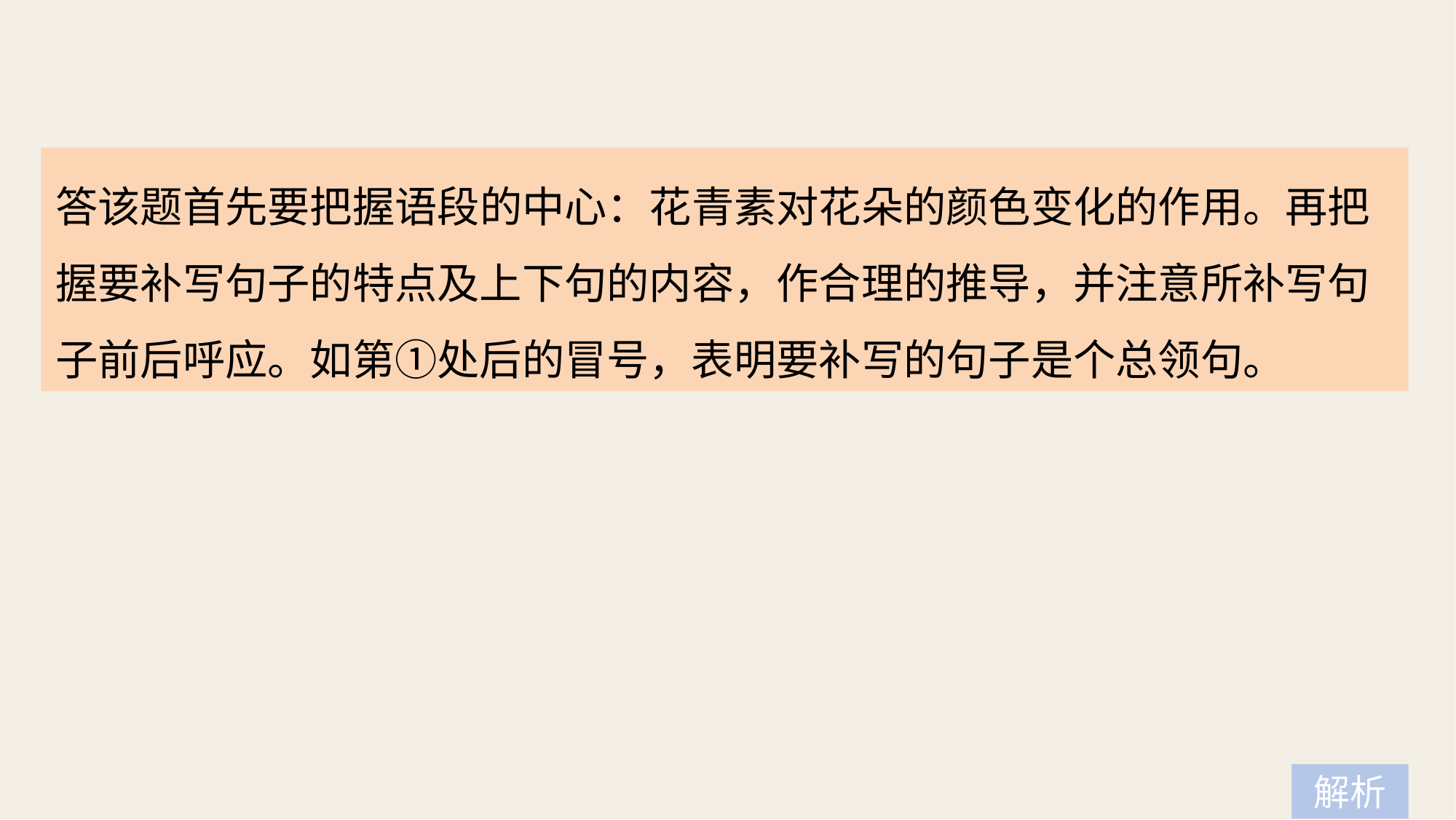

答该题首先要把握语段的中心：花青素对花朵的颜色变化的作用。再把握要补写句子的特点及上下句的内容，作合理的推导，并注意所补写句子前后呼应。如第①处后的冒号，表明要补写的句子是个总领句。
解析